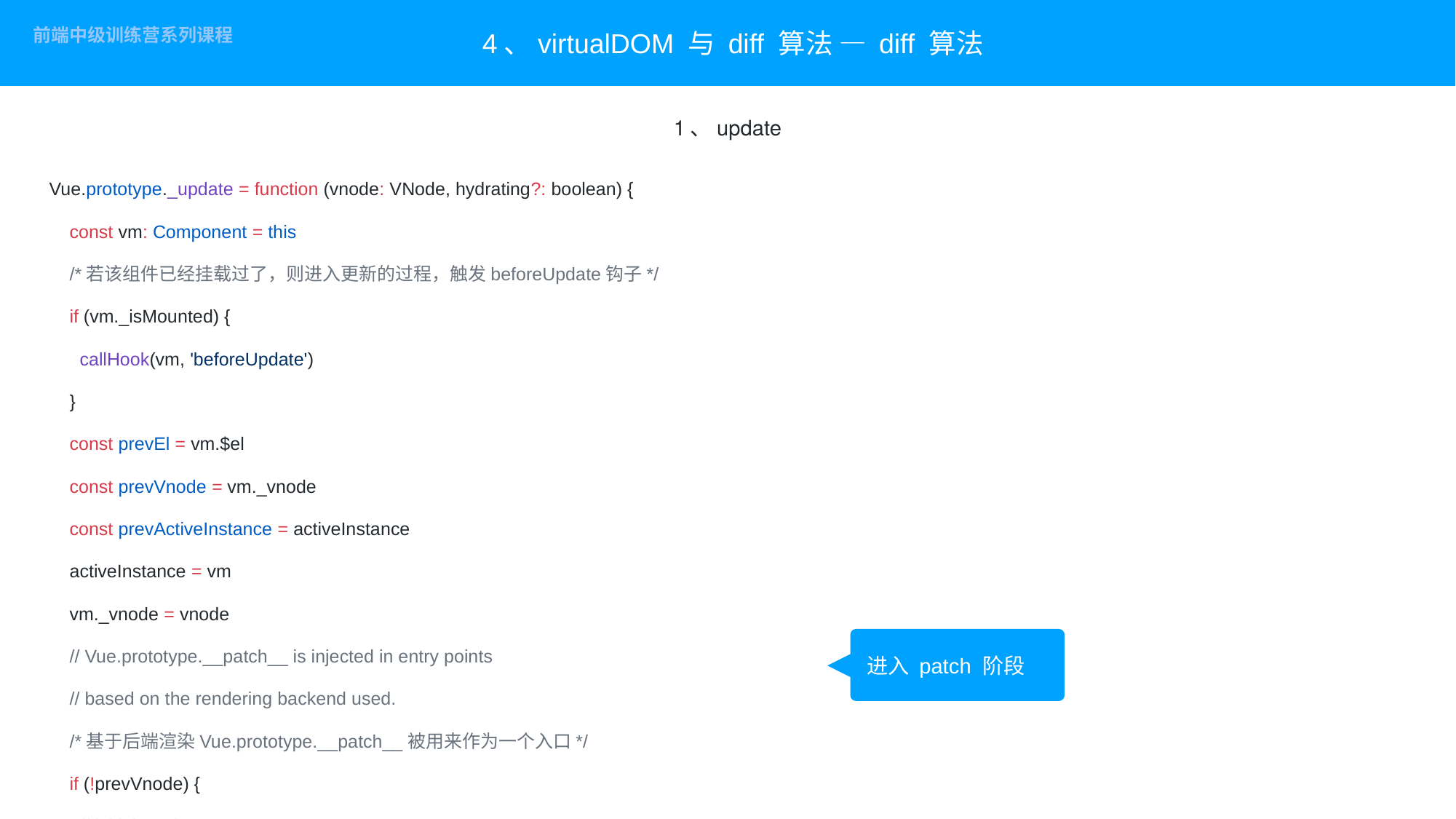

# 4、virtualDOM 与 diff 算法 — diff 算法
1、update
Vue.prototype._update = function (vnode: VNode, hydrating?: boolean) {
    const vm: Component = this
    /*若该组件已经挂载过了，则进入更新的过程，触发beforeUpdate钩子*/
    if (vm._isMounted) {
      callHook(vm, 'beforeUpdate')
    }
    const prevEl = vm.$el
    const prevVnode = vm._vnode
    const prevActiveInstance = activeInstance
    activeInstance = vm
    vm._vnode = vnode
    // Vue.prototype.__patch__ is injected in entry points
    // based on the rendering backend used.
    /*基于后端渲染Vue.prototype.__patch__被用来作为一个入口*/
    if (!prevVnode) {
      // initial render
      vm.$el = vm.__patch__(
        vm.$el, vnode, hydrating, false /* removeOnly */,
        vm.$options._parentElm,
        vm.$options._refElm
      )
    } else {
      // updates
      vm.$el = vm.__patch__(prevVnode, vnode)
    }
    …
  }
进入 patch 阶段